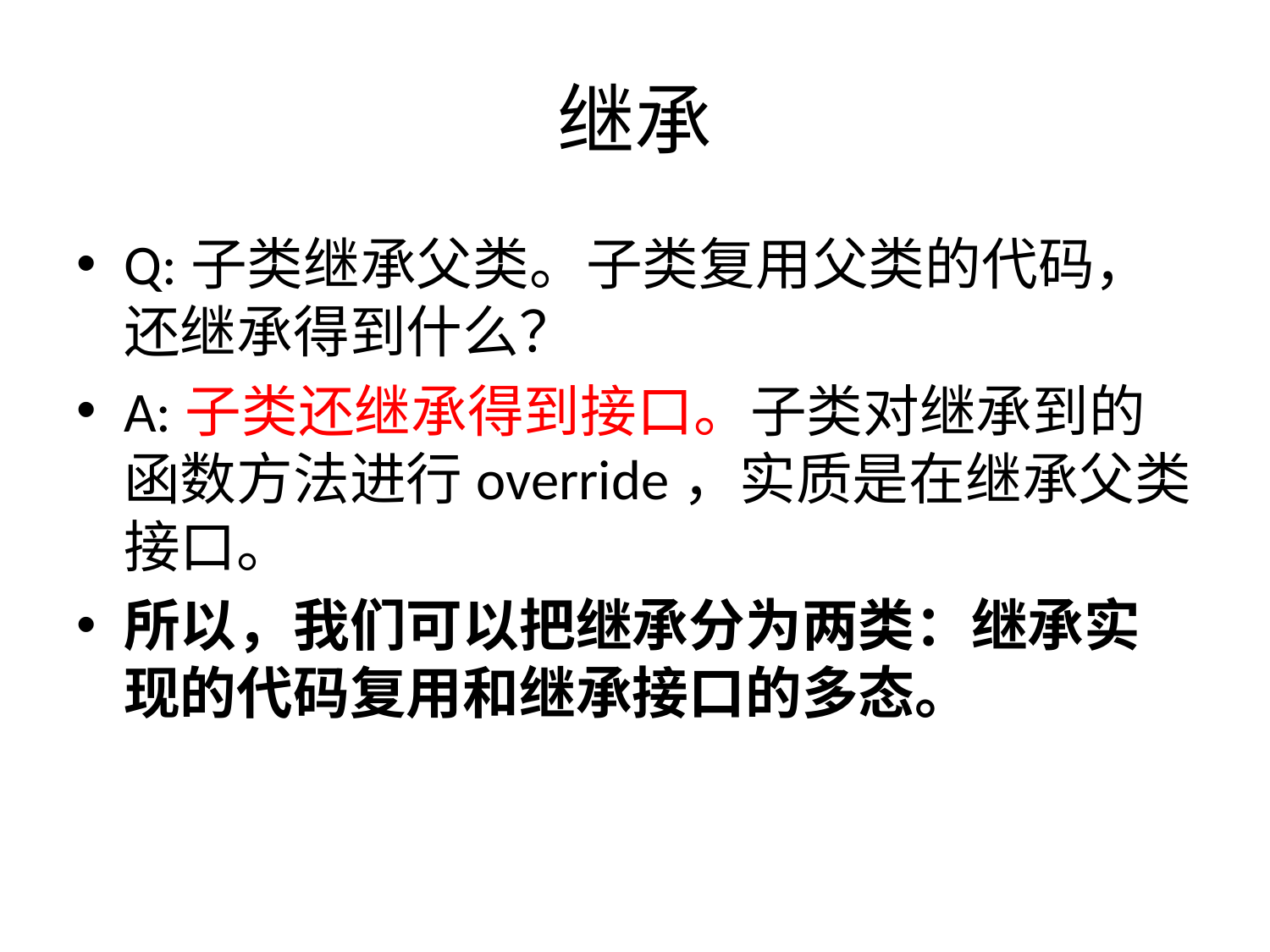

# 继承
Q:子类继承父类。子类复用父类的代码，还继承得到什么？
A:子类还继承得到接口。子类对继承到的函数方法进行override，实质是在继承父类接口。
所以，我们可以把继承分为两类：继承实现的代码复用和继承接口的多态。